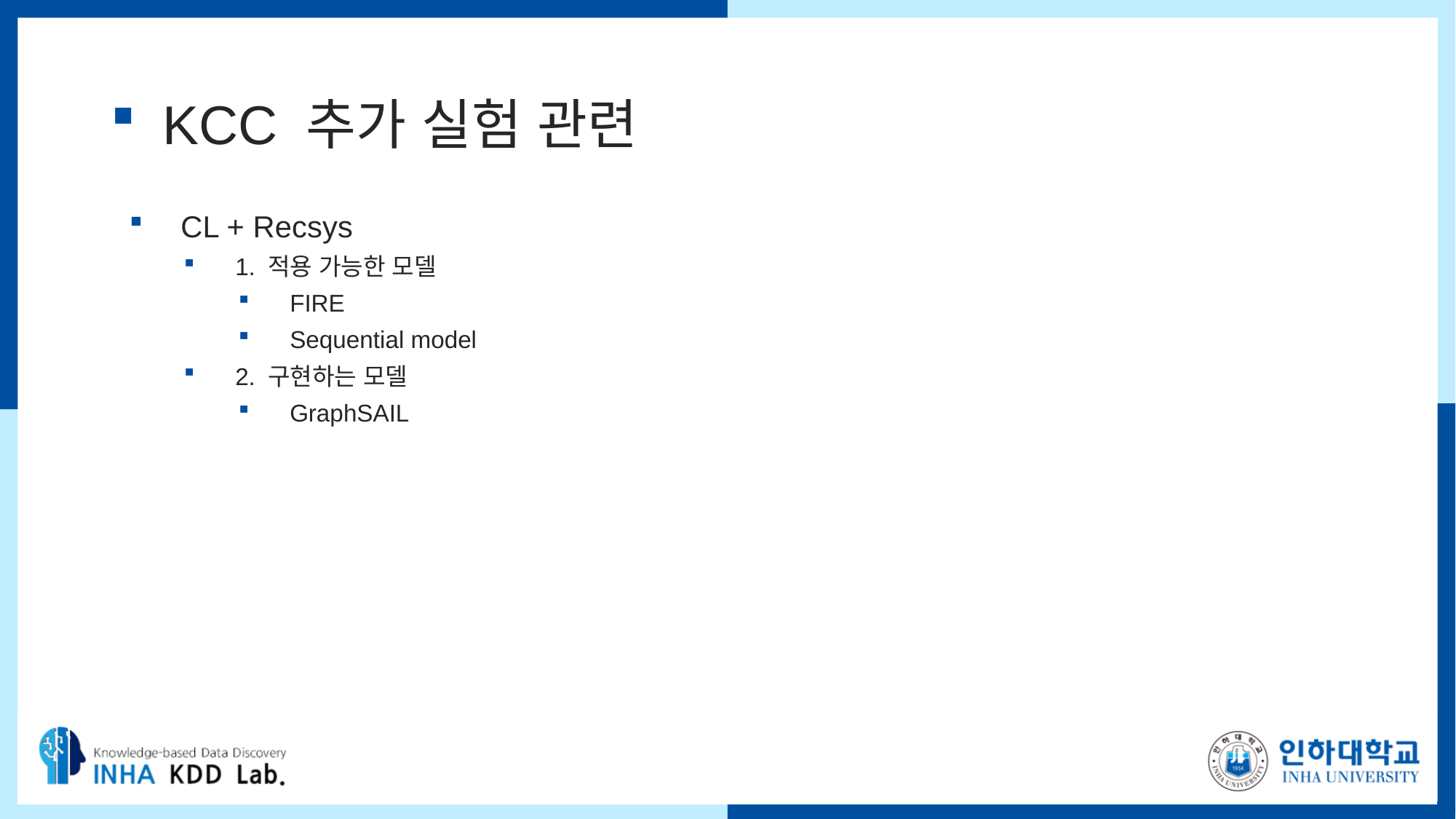

# KCC 추가 실험 관련
CL + Recsys
1. 적용 가능한 모델
FIRE
Sequential model
2. 구현하는 모델
GraphSAIL
10